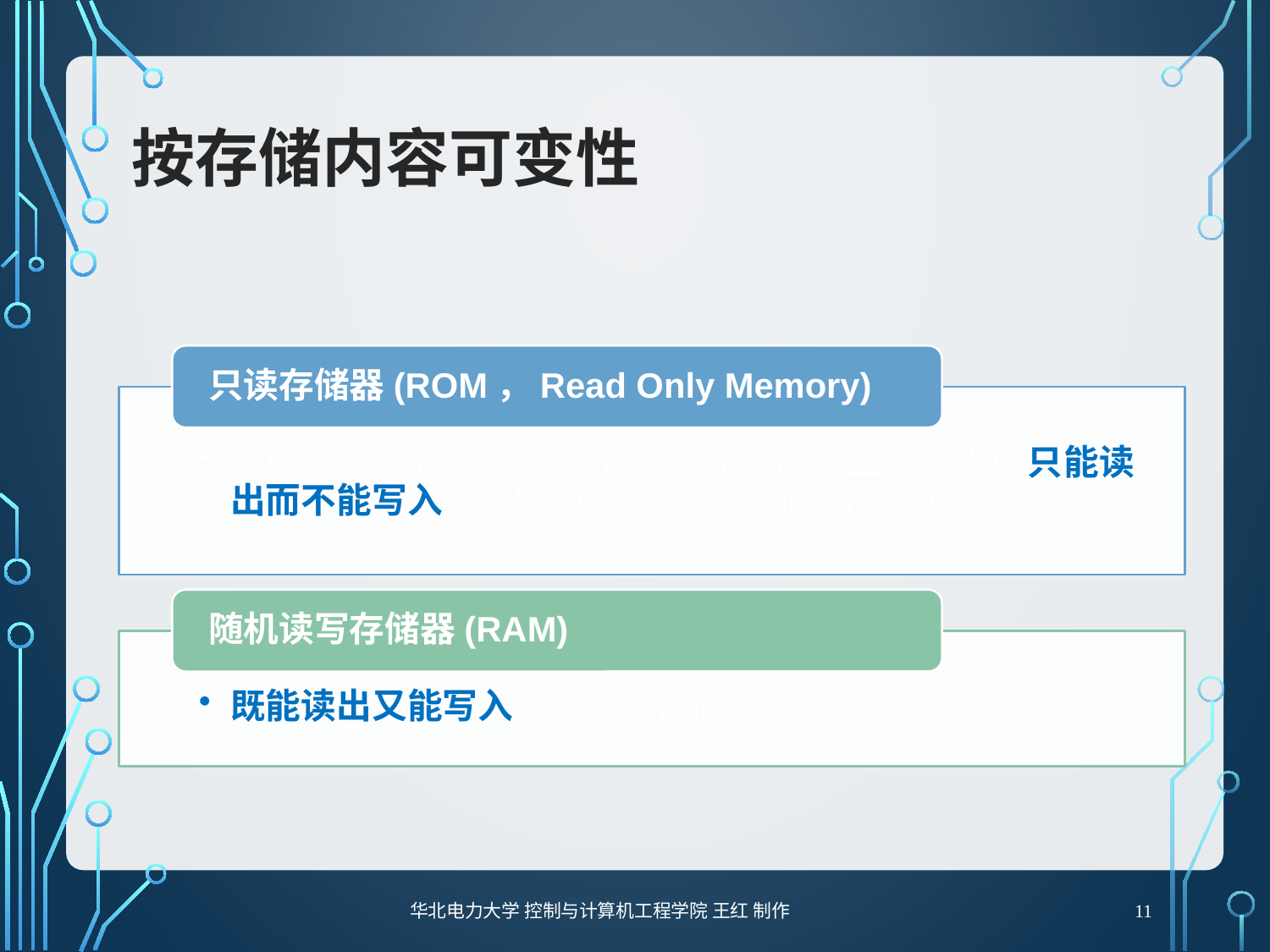

# 按存储内容可变性
有些半导体存储器存储的内容在存储器工作过程中只能读出而不能写入，存储的内容一般是固定不变的
只读存储器(ROM，Read Only Memory)
既能读出又能写入的半导体存储器
随机读写存储器(RAM)
11
华北电力大学 控制与计算机工程学院 王红 制作